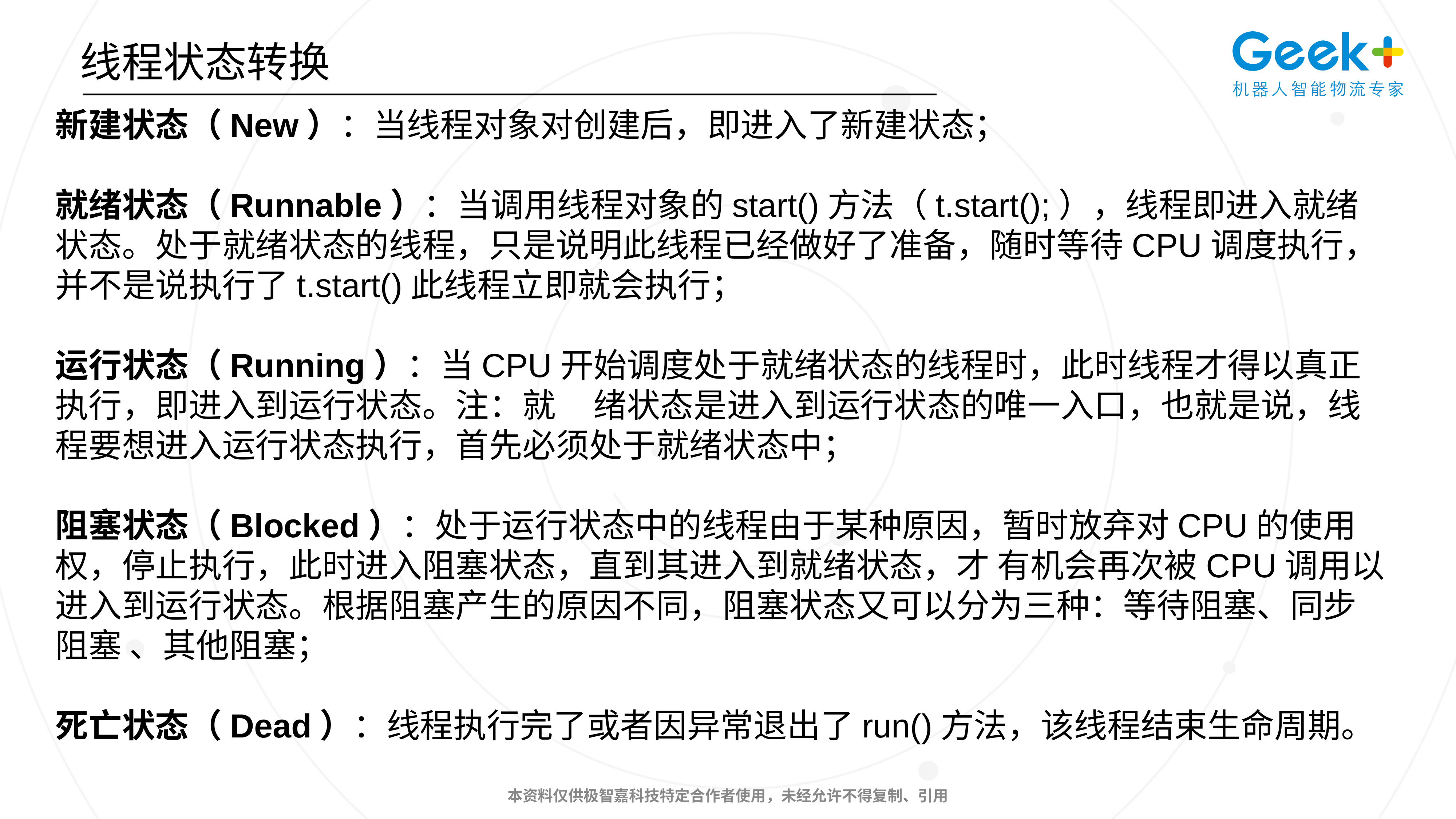

线程状态转换
新建状态（New）：当线程对象对创建后，即进入了新建状态；

就绪状态（Runnable）：当调用线程对象的start()方法（t.start();），线程即进入就绪状态。处于就绪状态的线程，只是说明此线程已经做好了准备，随时等待CPU调度执行，并不是说执行了t.start()此线程立即就会执行；

运行状态（Running）：当CPU开始调度处于就绪状态的线程时，此时线程才得以真正执行，即进入到运行状态。注：就     绪状态是进入到运行状态的唯一入口，也就是说，线程要想进入运行状态执行，首先必须处于就绪状态中；

阻塞状态（Blocked）：处于运行状态中的线程由于某种原因，暂时放弃对CPU的使用权，停止执行，此时进入阻塞状态，直到其进入到就绪状态，才 有机会再次被CPU调用以进入到运行状态。根据阻塞产生的原因不同，阻塞状态又可以分为三种：等待阻塞、同步阻塞 、其他阻塞；

死亡状态（Dead）：线程执行完了或者因异常退出了run()方法，该线程结束生命周期。